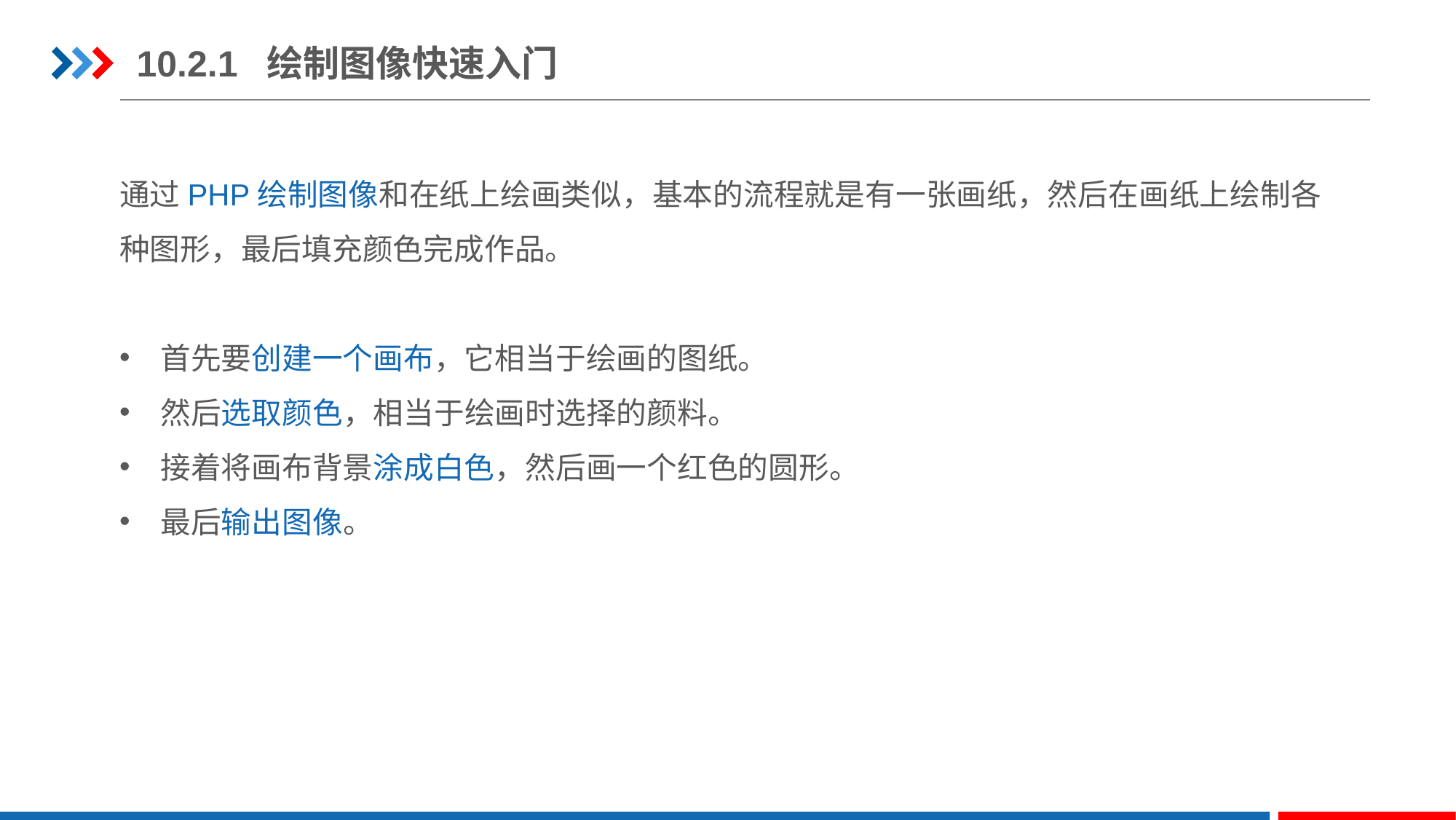

10.2.1  绘制图像快速入门
通过PHP绘制图像和在纸上绘画类似，基本的流程就是有一张画纸，然后在画纸上绘制各种图形，最后填充颜色完成作品。

首先要创建一个画布，它相当于绘画的图纸。
然后选取颜色，相当于绘画时选择的颜料。
接着将画布背景涂成白色，然后画一个红色的圆形。
最后输出图像。